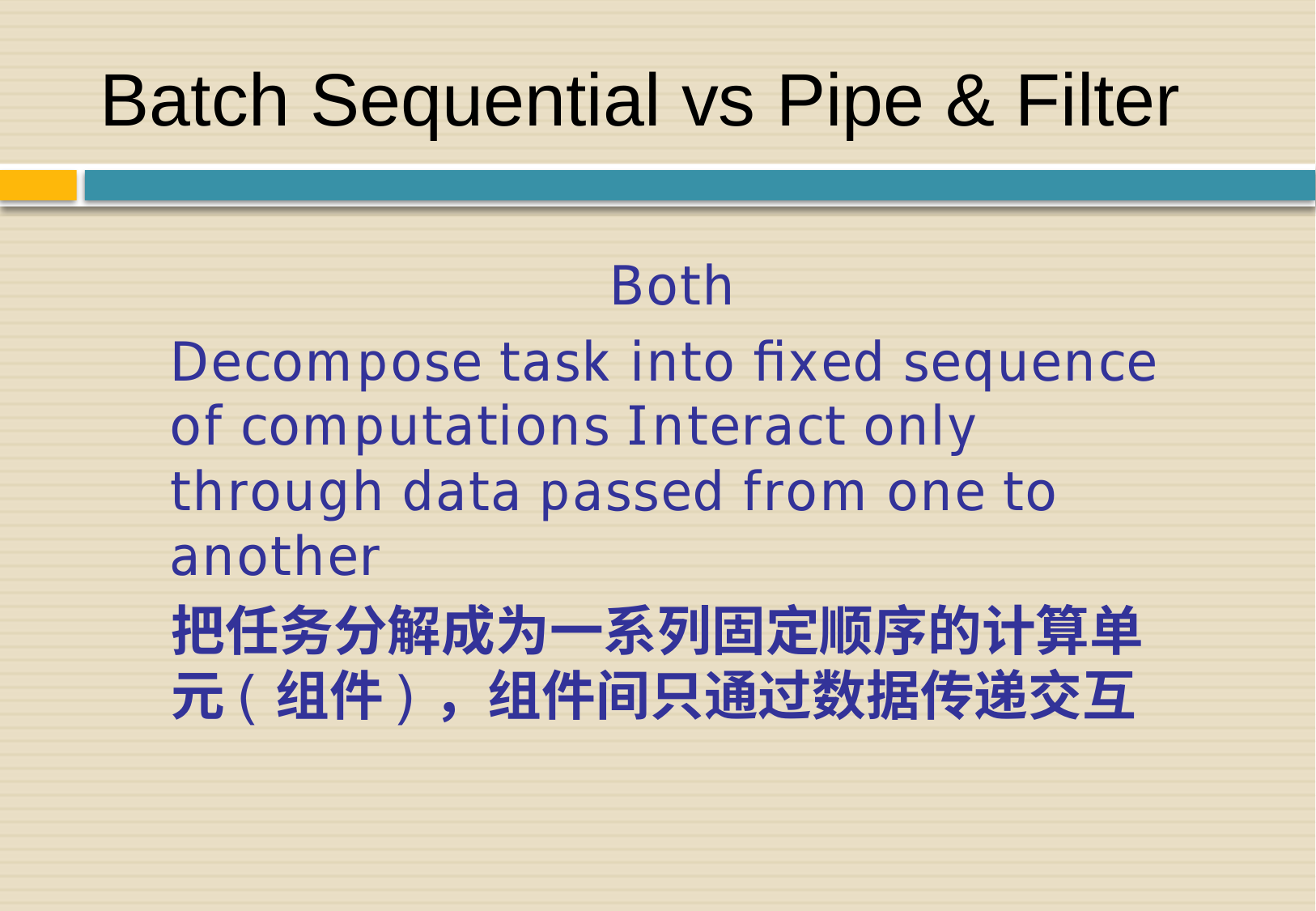

# Batch Sequential vs Pipe & Filter
Both
Decompose task into fixed sequence of computations Interact only through data passed from one to another
把任务分解成为一系列固定顺序的计算单元(组件)，组件间只通过数据传递交互